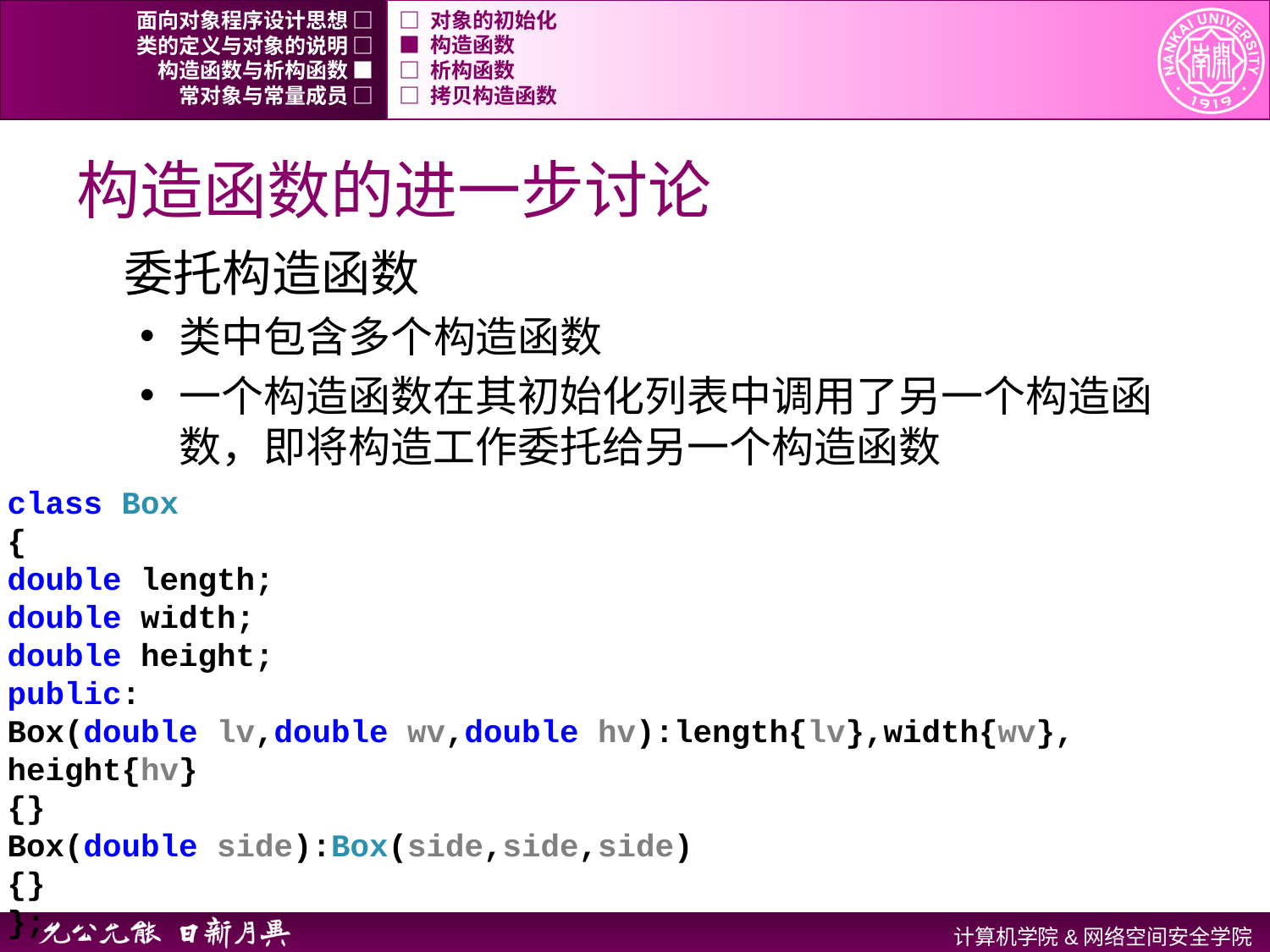

面向对象程序设计思想 □
□ 对象的初始化
类的定义与对象的说明 □
■ 构造函数
构造函数与析构函数 ■
□ 析构函数
常对象与常量成员 □

□ 拷贝构造函数
# 构造函数的进一步讨论
委托构造函数
类中包含多个构造函数
一个构造函数在其初始化列表中调用了另一个构造函数，即将构造工作委托给另一个构造函数
class Box
{
double length;
double width;
double height;
public:
Box(double lv,double wv,double hv):length{lv},width{wv}, height{hv}
{}
Box(double side):Box(side,side,side)
{}
};